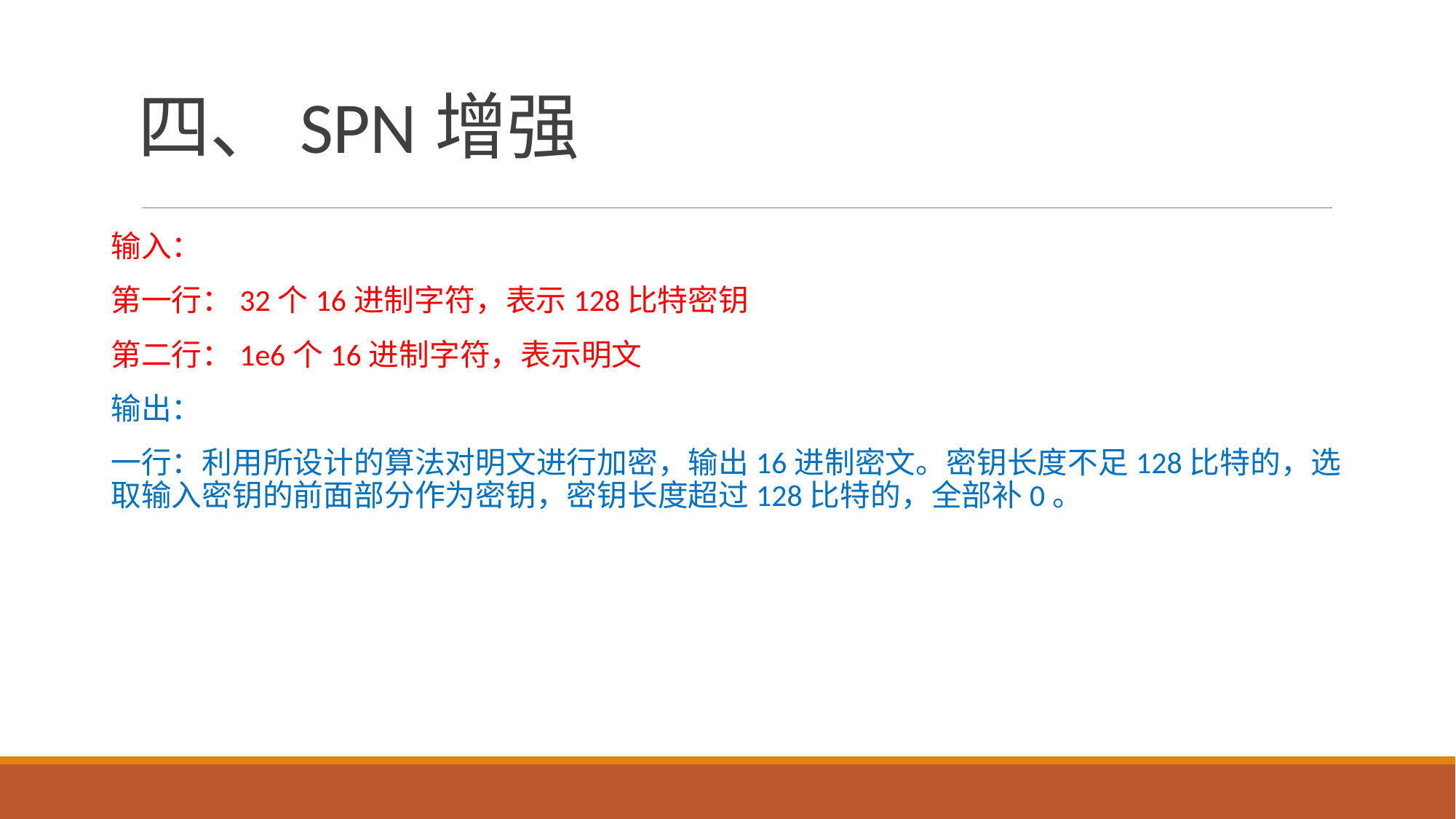

# 四、SPN增强
输入：
第一行：32个16进制字符，表示128比特密钥
第二行：1e6个16进制字符，表示明文
输出：
一行：利用所设计的算法对明文进行加密，输出16进制密文。密钥长度不足128比特的，选取输入密钥的前面部分作为密钥，密钥长度超过128比特的，全部补0。